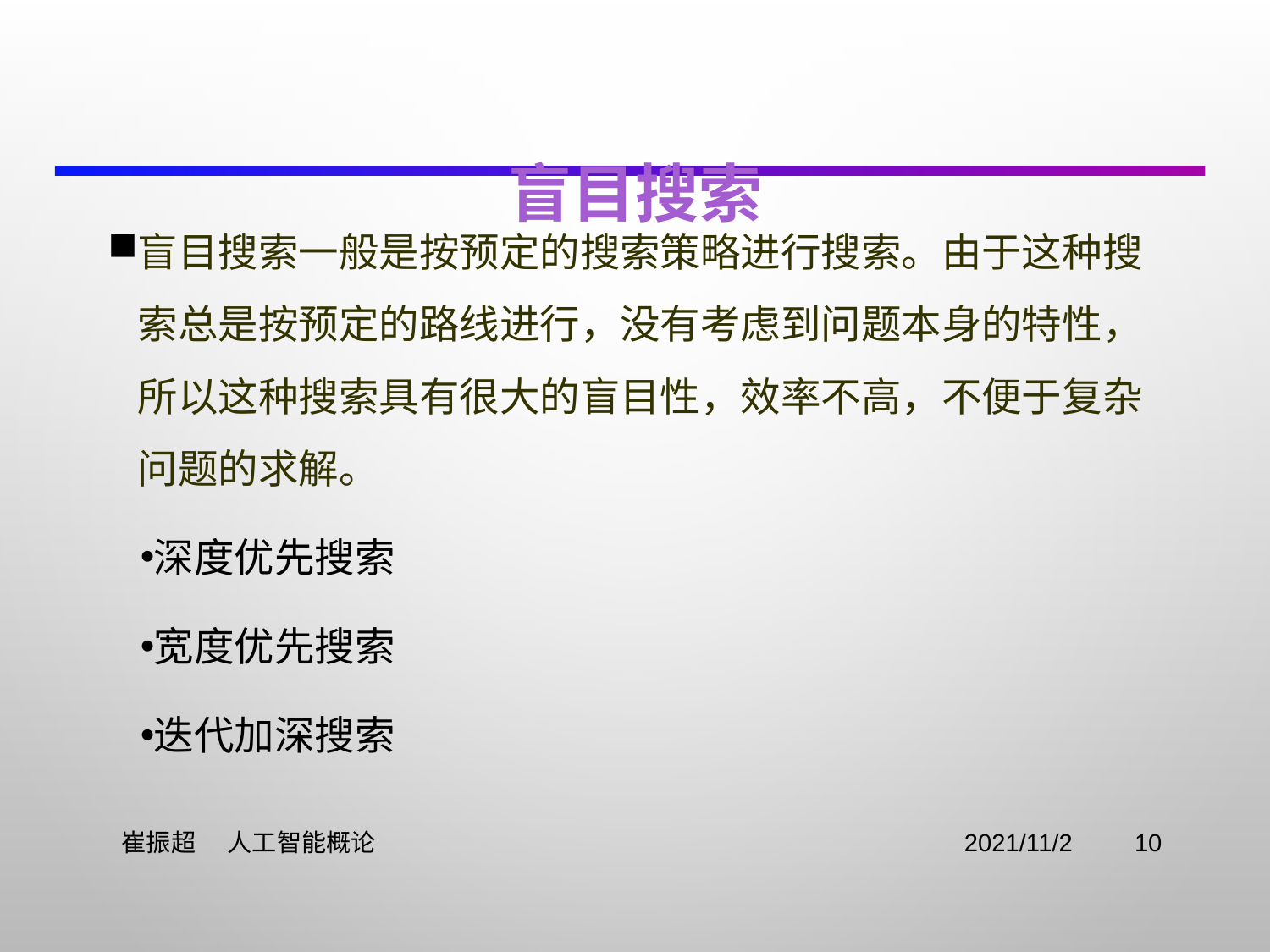

# 盲目搜索
盲目搜索一般是按预定的搜索策略进行搜索。由于这种搜索总是按预定的路线进行，没有考虑到问题本身的特性，所以这种搜索具有很大的盲目性，效率不高，不便于复杂问题的求解。
深度优先搜索
宽度优先搜索
迭代加深搜索
 崔振超    人工智能概论
2021/11/2
10